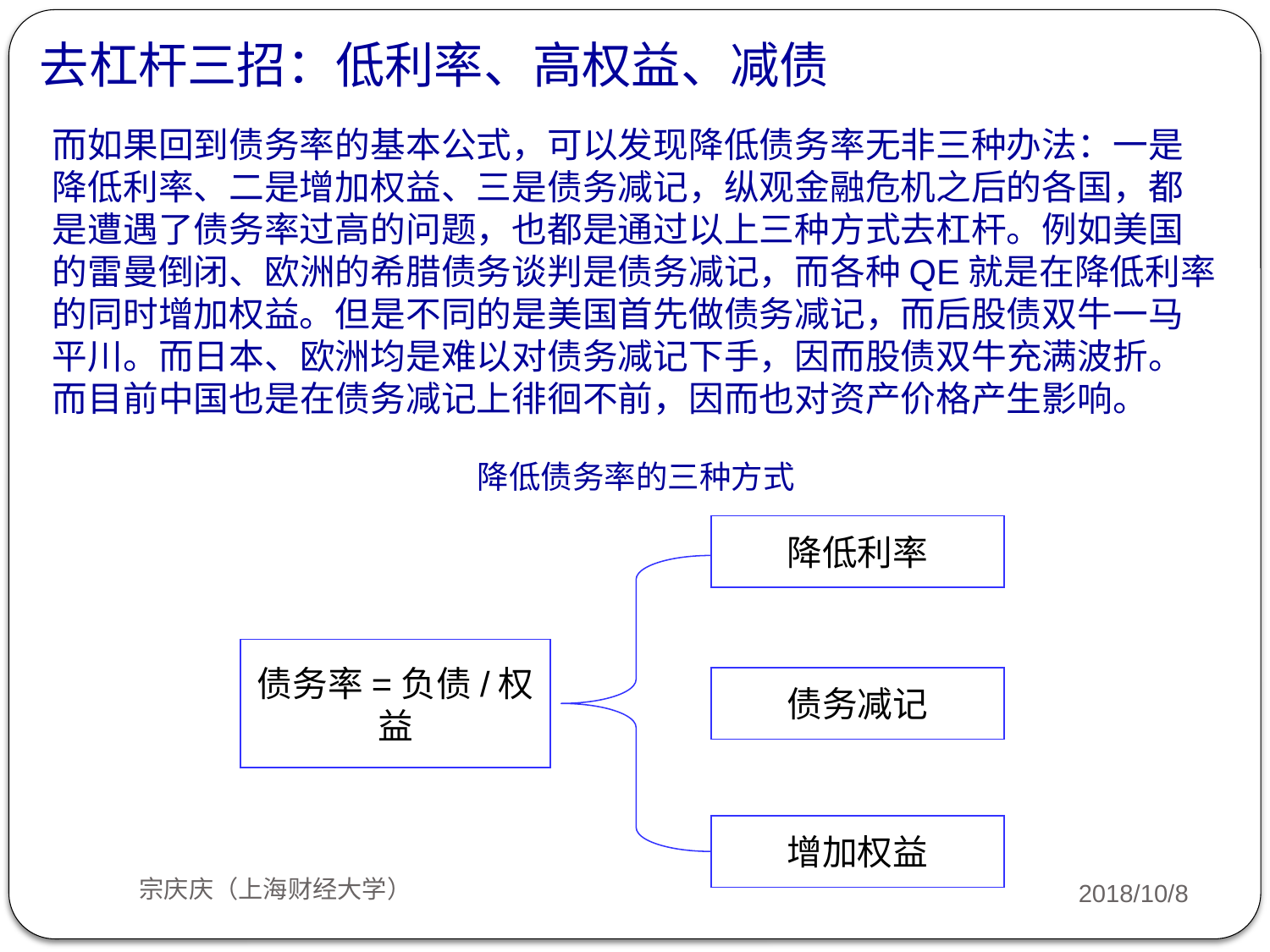

去杠杆三招：低利率、高权益、减债
而如果回到债务率的基本公式，可以发现降低债务率无非三种办法：一是降低利率、二是增加权益、三是债务减记，纵观金融危机之后的各国，都是遭遇了债务率过高的问题，也都是通过以上三种方式去杠杆。例如美国的雷曼倒闭、欧洲的希腊债务谈判是债务减记，而各种QE就是在降低利率的同时增加权益。但是不同的是美国首先做债务减记，而后股债双牛一马平川。而日本、欧洲均是难以对债务减记下手，因而股债双牛充满波折。而目前中国也是在债务减记上徘徊不前，因而也对资产价格产生影响。
降低债务率的三种方式
降低利率

债务率=负债/权益
债务减记
增加权益
宗庆庆（上海财经大学）
2018/10/8